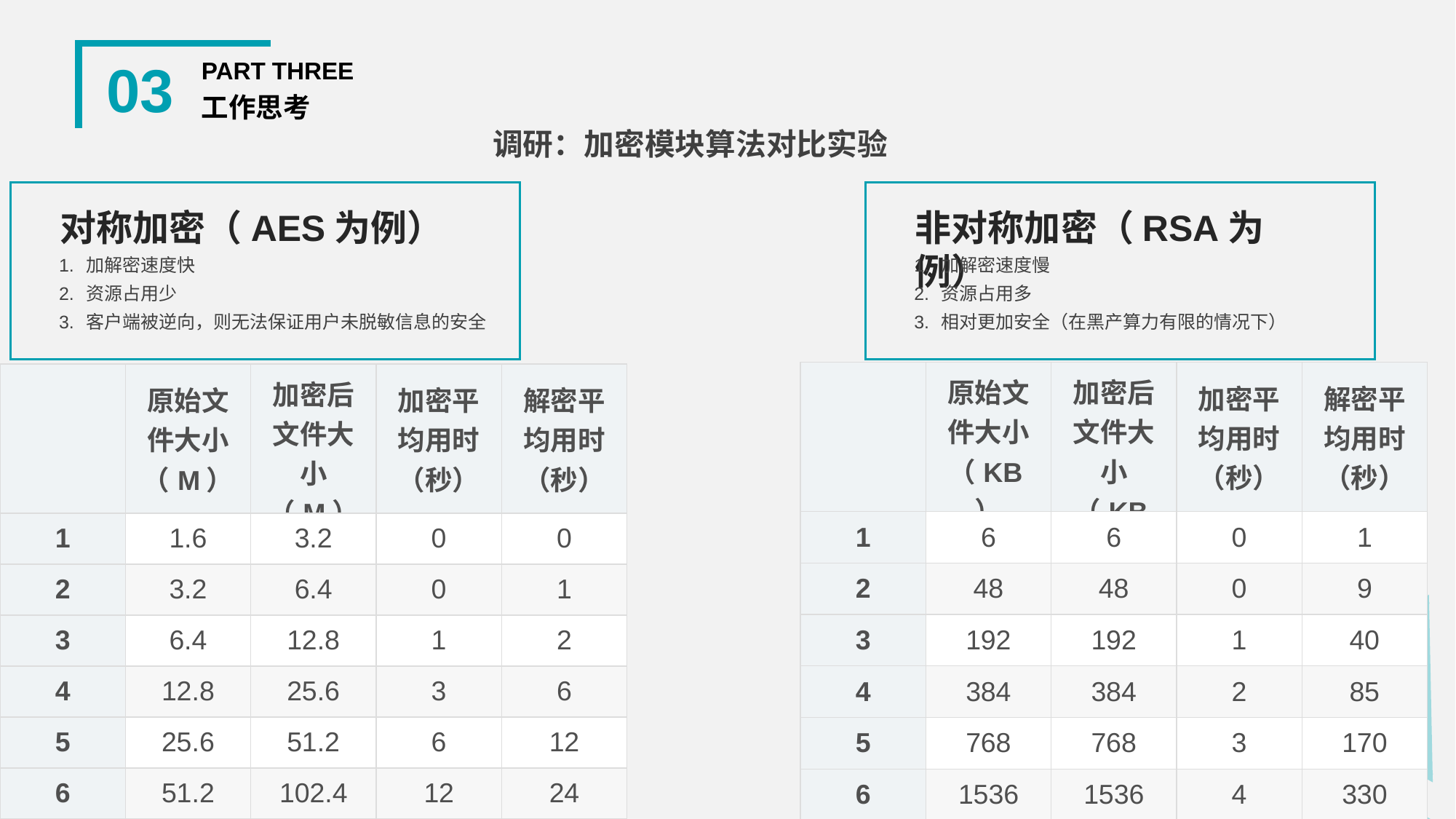

03
PART THREE
工作思考
调研：加密模块算法对比实验

对称加密（AES为例）
非对称加密（RSA为例）
加解密速度快
资源占用少
客户端被逆向，则无法保证用户未脱敏信息的安全
加解密速度慢
资源占用多
相对更加安全（在黑产算力有限的情况下）
|  | 原始文件大小（KB） | 加密后文件大小（KB） | 加密平均用时（秒） | 解密平均用时（秒） |
| --- | --- | --- | --- | --- |
| 1 | 6 | 6 | 0 | 1 |
| 2 | 48 | 48 | 0 | 9 |
| 3 | 192 | 192 | 1 | 40 |
| 4 | 384 | 384 | 2 | 85 |
| 5 | 768 | 768 | 3 | 170 |
| 6 | 1536 | 1536 | 4 | 330 |
|  | 原始文件大小（M） | 加密后文件大小（M） | 加密平均用时（秒） | 解密平均用时（秒） |
| --- | --- | --- | --- | --- |
| 1 | 1.6 | 3.2 | 0 | 0 |
| 2 | 3.2 | 6.4 | 0 | 1 |
| 3 | 6.4 | 12.8 | 1 | 2 |
| 4 | 12.8 | 25.6 | 3 | 6 |
| 5 | 25.6 | 51.2 | 6 | 12 |
| 6 | 51.2 | 102.4 | 12 | 24 |